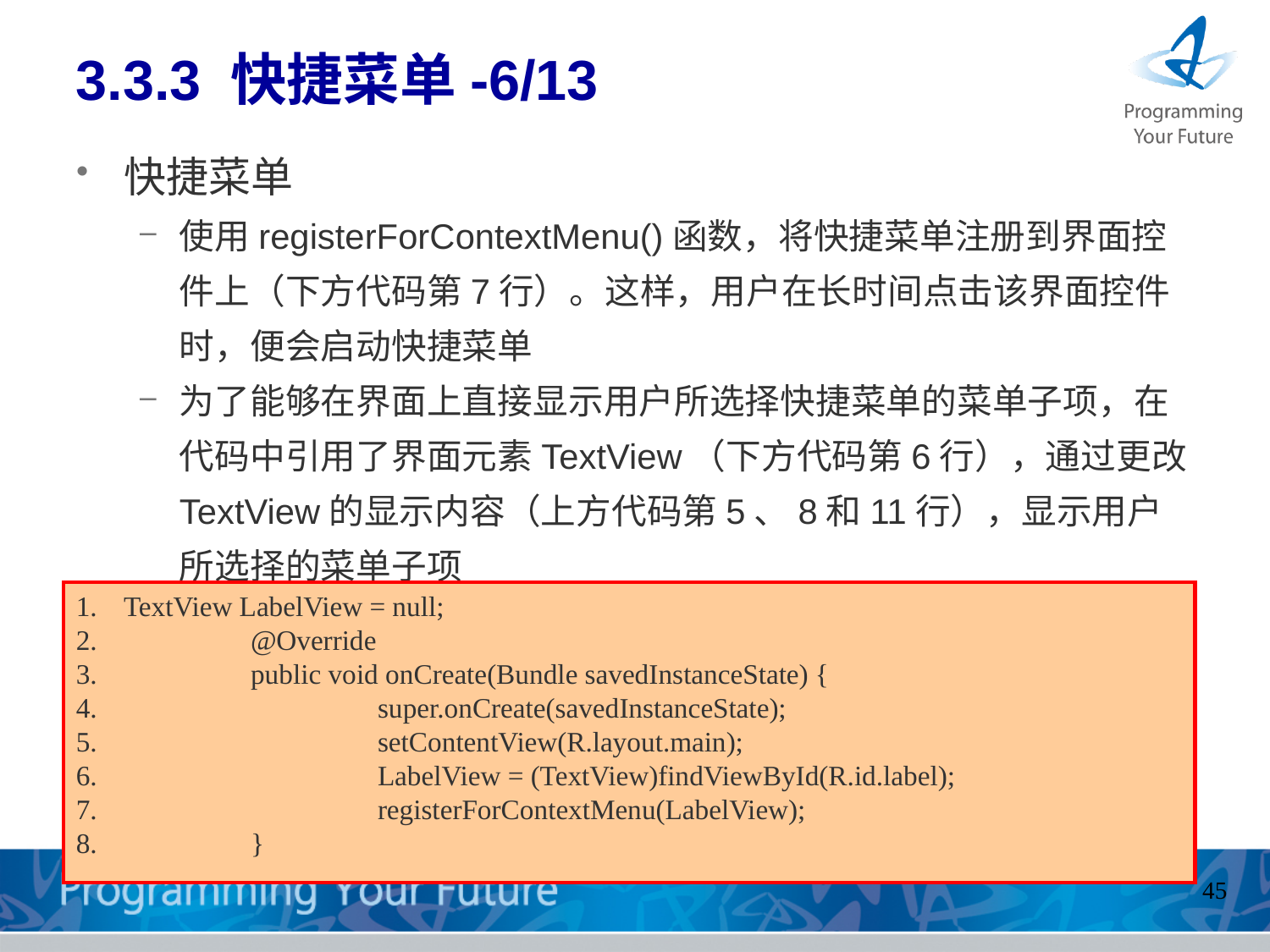

3.3.3 快捷菜单-6/13
快捷菜单
使用registerForContextMenu()函数，将快捷菜单注册到界面控件上（下方代码第7行）。这样，用户在长时间点击该界面控件时，便会启动快捷菜单
为了能够在界面上直接显示用户所选择快捷菜单的菜单子项，在代码中引用了界面元素TextView（下方代码第6行），通过更改TextView的显示内容（上方代码第5、8和11行），显示用户所选择的菜单子项

TextView LabelView = null;
	@Override
	public void onCreate(Bundle savedInstanceState) {
		super.onCreate(savedInstanceState);
		setContentView(R.layout.main);
		LabelView = (TextView)findViewById(R.id.label);
		registerForContextMenu(LabelView);
	}